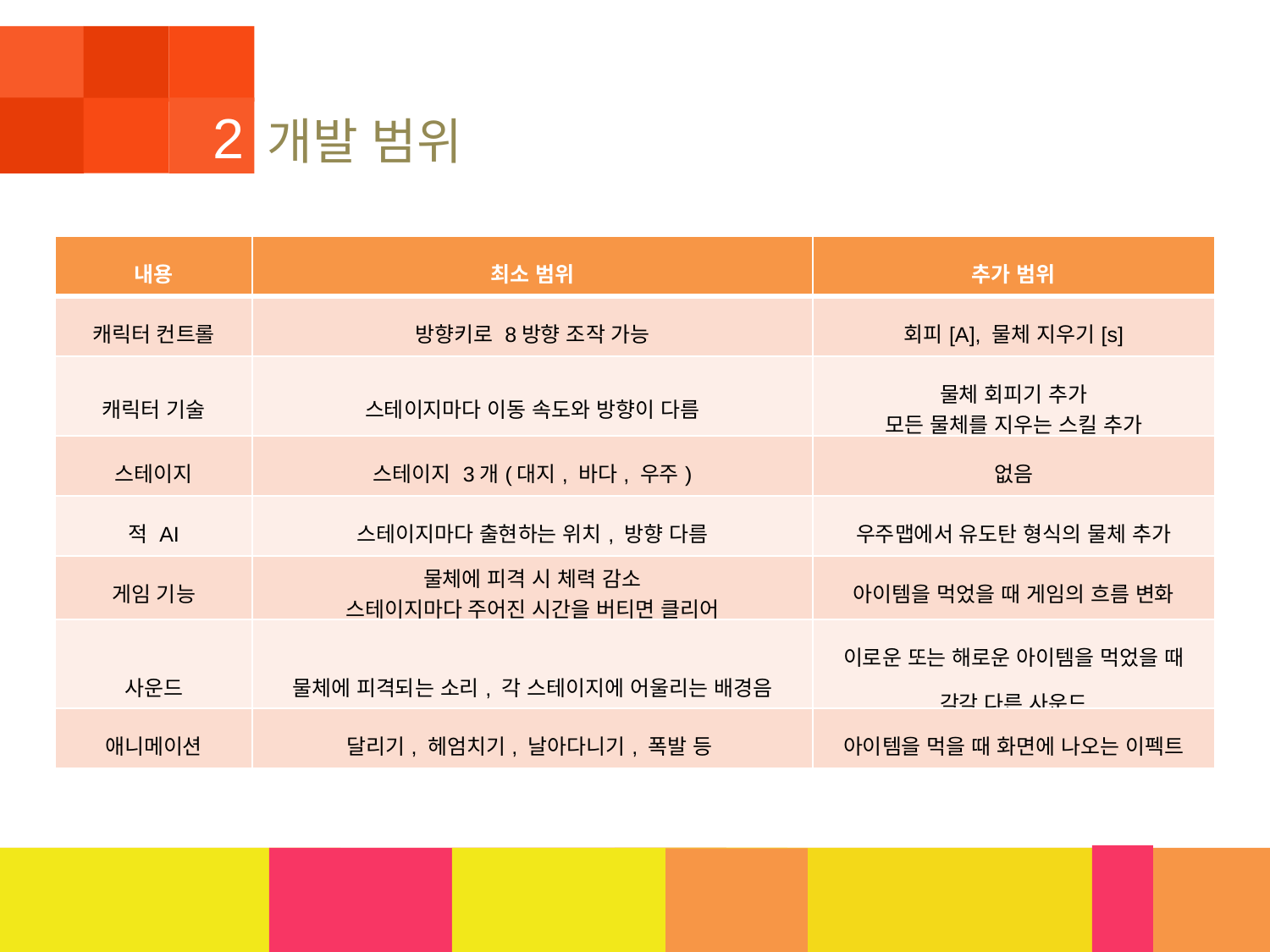

2
개발 범위
| 내용 | 최소 범위 | 추가 범위 |
| --- | --- | --- |
| 캐릭터 컨트롤 | 방향키로 8방향 조작 가능 | 회피[A], 물체 지우기[s] |
| 캐릭터 기술 | 스테이지마다 이동 속도와 방향이 다름 | 물체 회피기 추가 모든 물체를 지우는 스킬 추가 |
| 스테이지 | 스테이지 3개(대지, 바다, 우주) | 없음 |
| 적 AI | 스테이지마다 출현하는 위치, 방향 다름 | 우주맵에서 유도탄 형식의 물체 추가 |
| 게임 기능 | 물체에 피격 시 체력 감소 스테이지마다 주어진 시간을 버티면 클리어 | 아이템을 먹었을 때 게임의 흐름 변화 |
| 사운드 | 물체에 피격되는 소리, 각 스테이지에 어울리는 배경음 | 이로운 또는 해로운 아이템을 먹었을 때 각각 다른 사운드 |
| 애니메이션 | 달리기, 헤엄치기, 날아다니기, 폭발 등 | 아이템을 먹을 때 화면에 나오는 이펙트 |